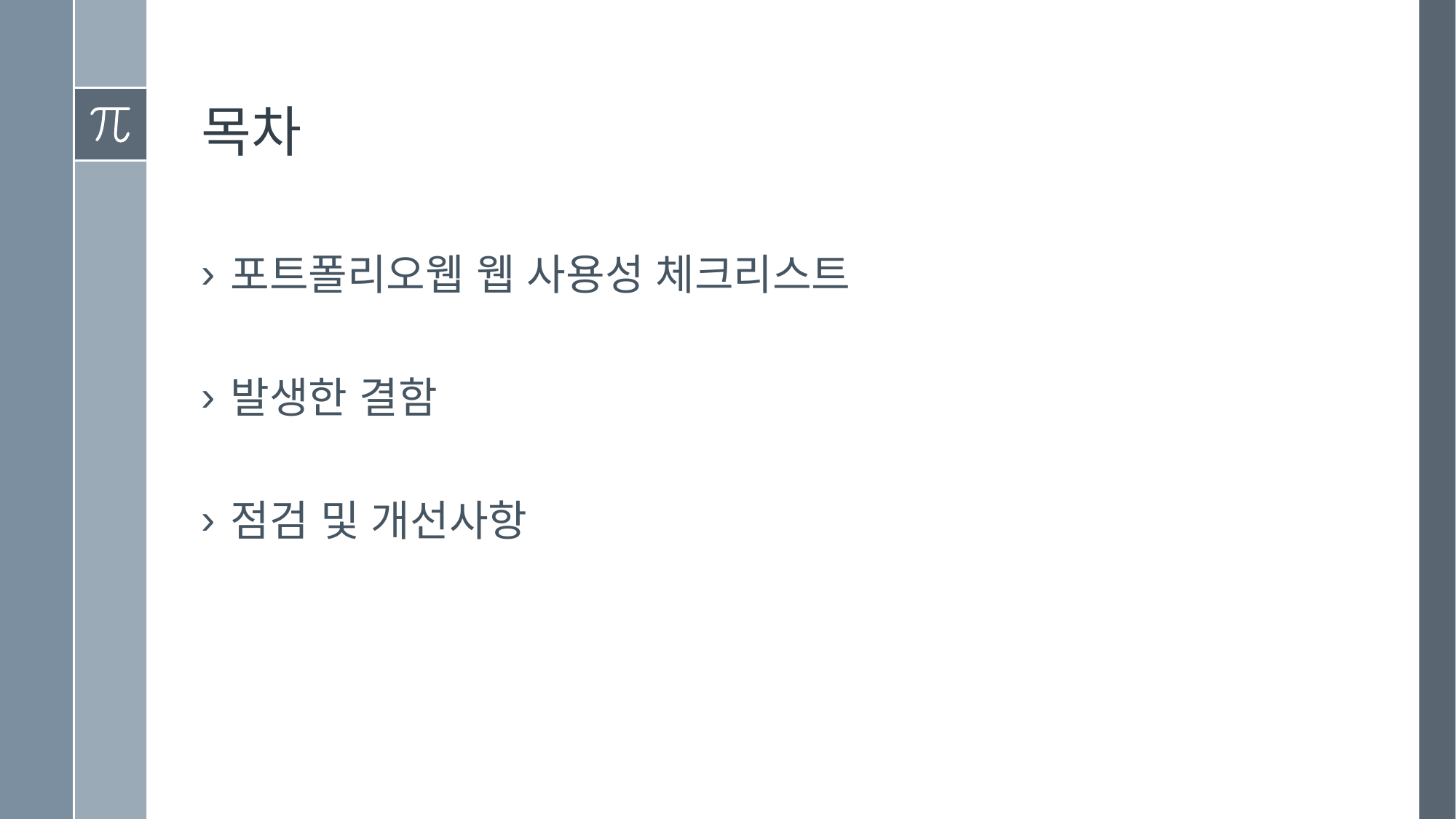

# 목차
포트폴리오웹 웹 사용성 체크리스트
발생한 결함
점검 및 개선사항